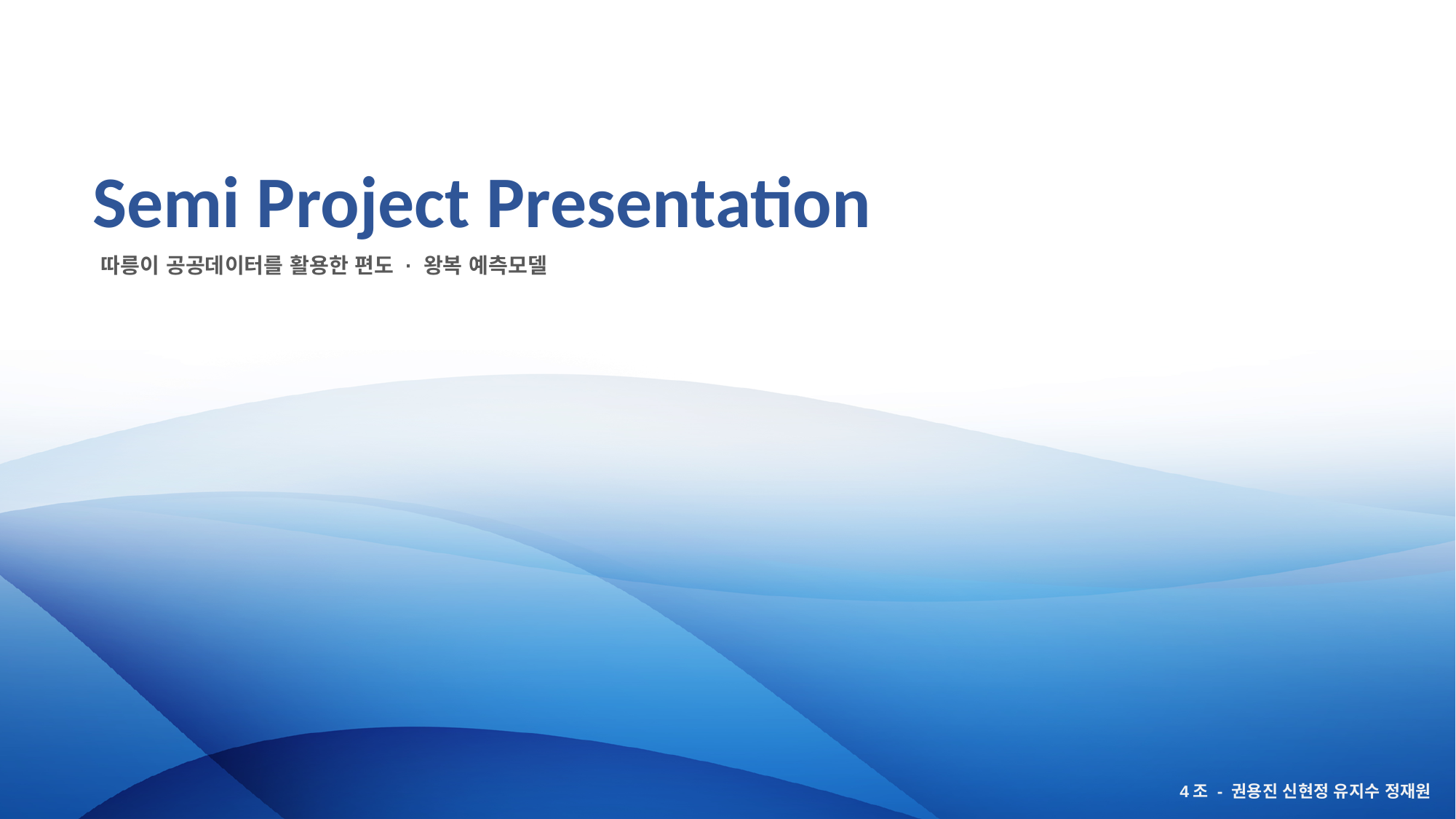

Semi Project Presentation
따릉이 공공데이터를 활용한 편도 · 왕복 예측모델
4조 - 권용진 신현정 유지수 정재원